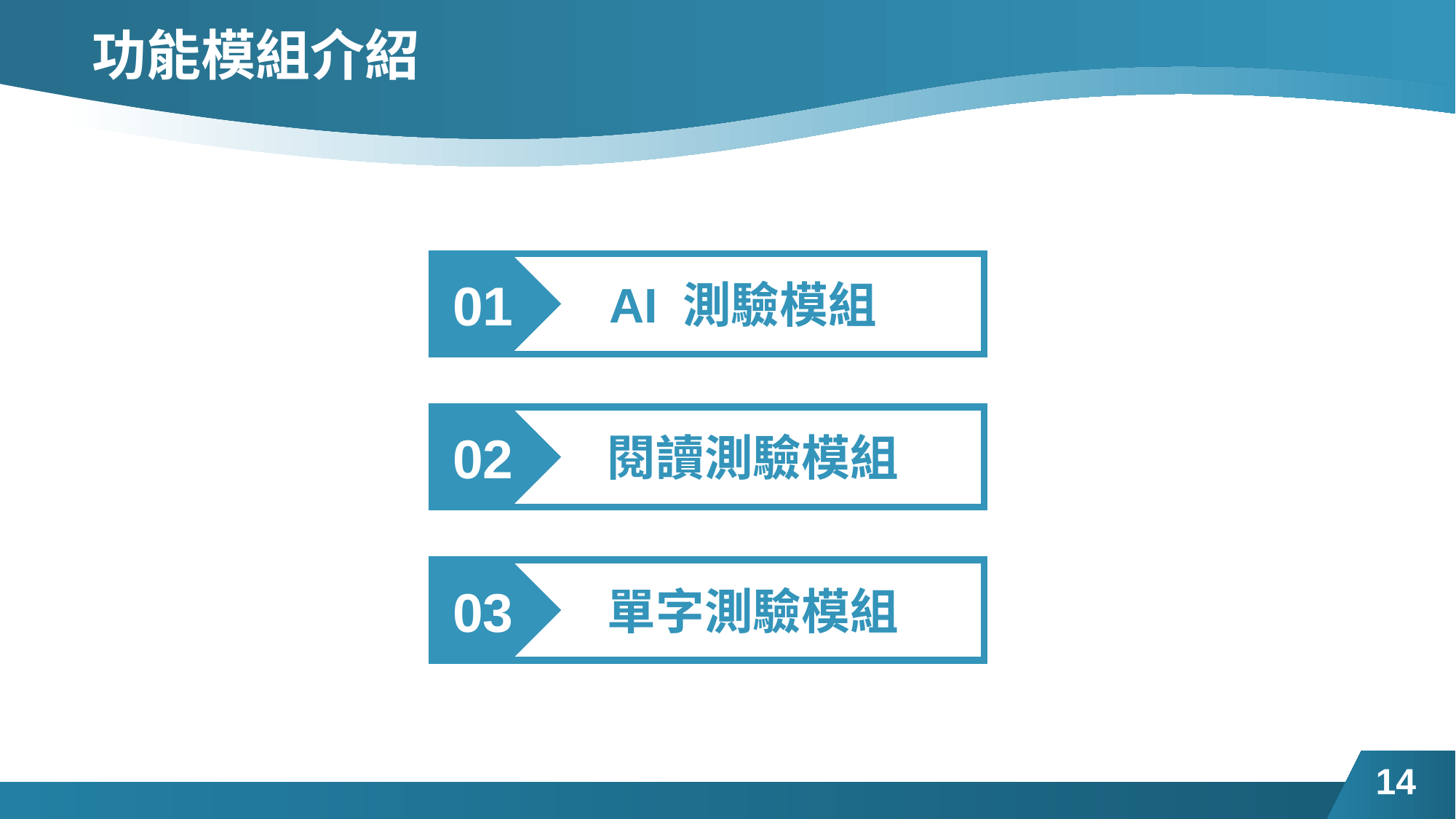

功能模組介紹

01
AI 測驗模組

02
閱讀測驗模組

03
單字測驗模組
14